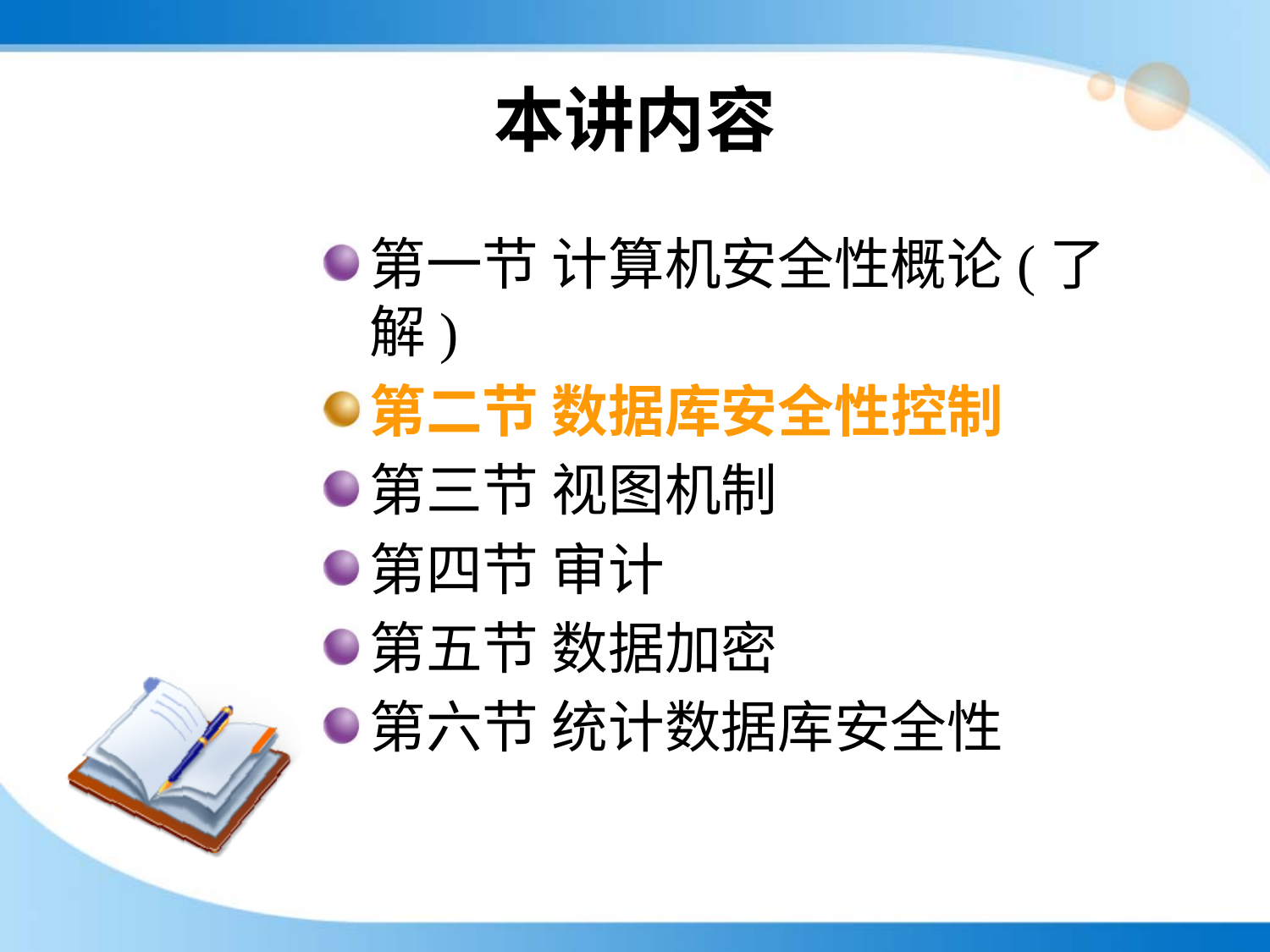

# 本讲内容
第一节 计算机安全性概论(了解)
第二节 数据库安全性控制
第三节 视图机制
第四节 审计
第五节 数据加密
第六节 统计数据库安全性